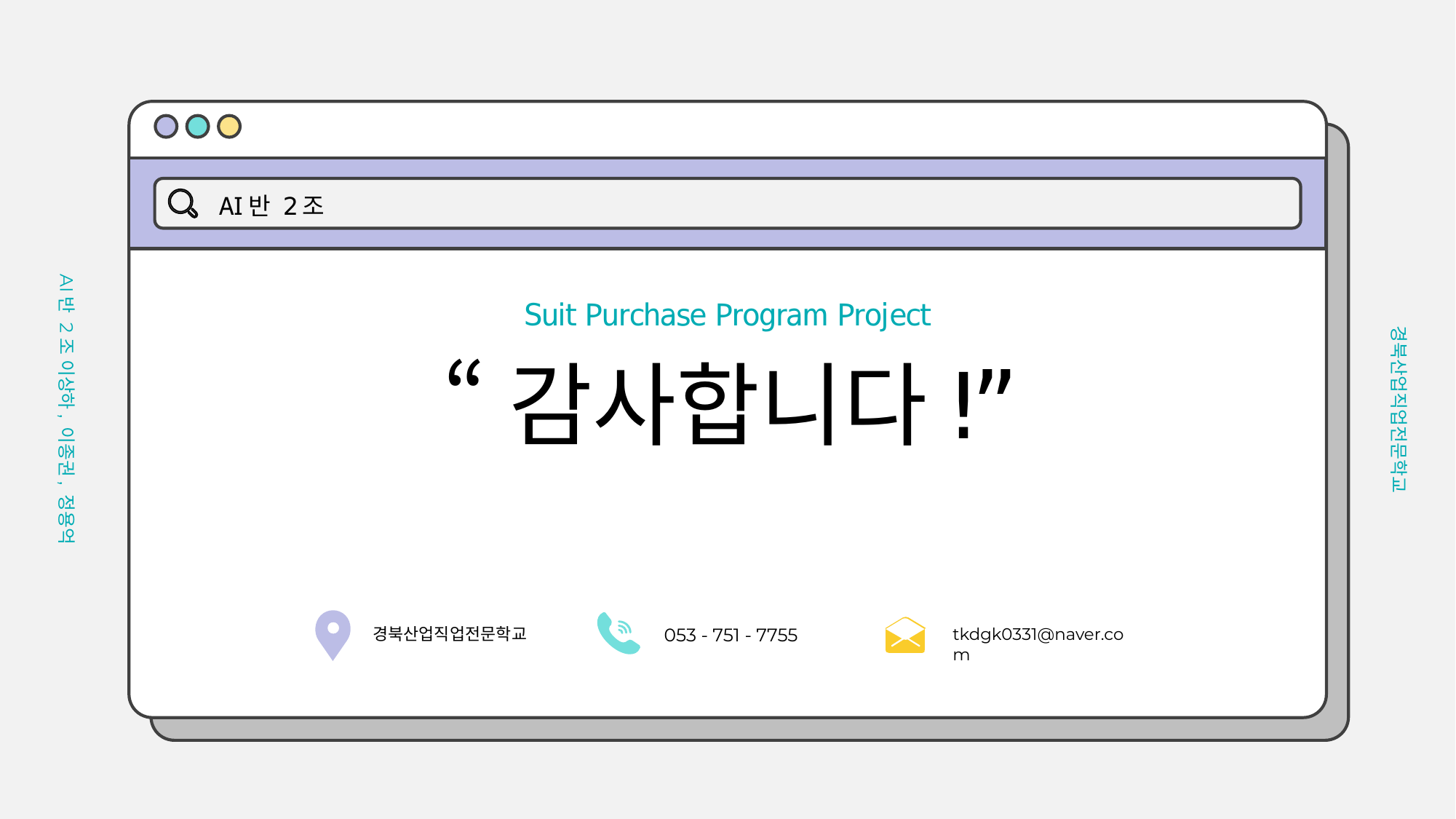

AI반 2조
Suit Purchase Program Project
# “감사합니다!”
AI반 2조 이상하, 이종권, 정용억
경북산업직업전문학교

경북산업직업전문학교
053 - 751 - 7755
tkdgk0331@naver.com